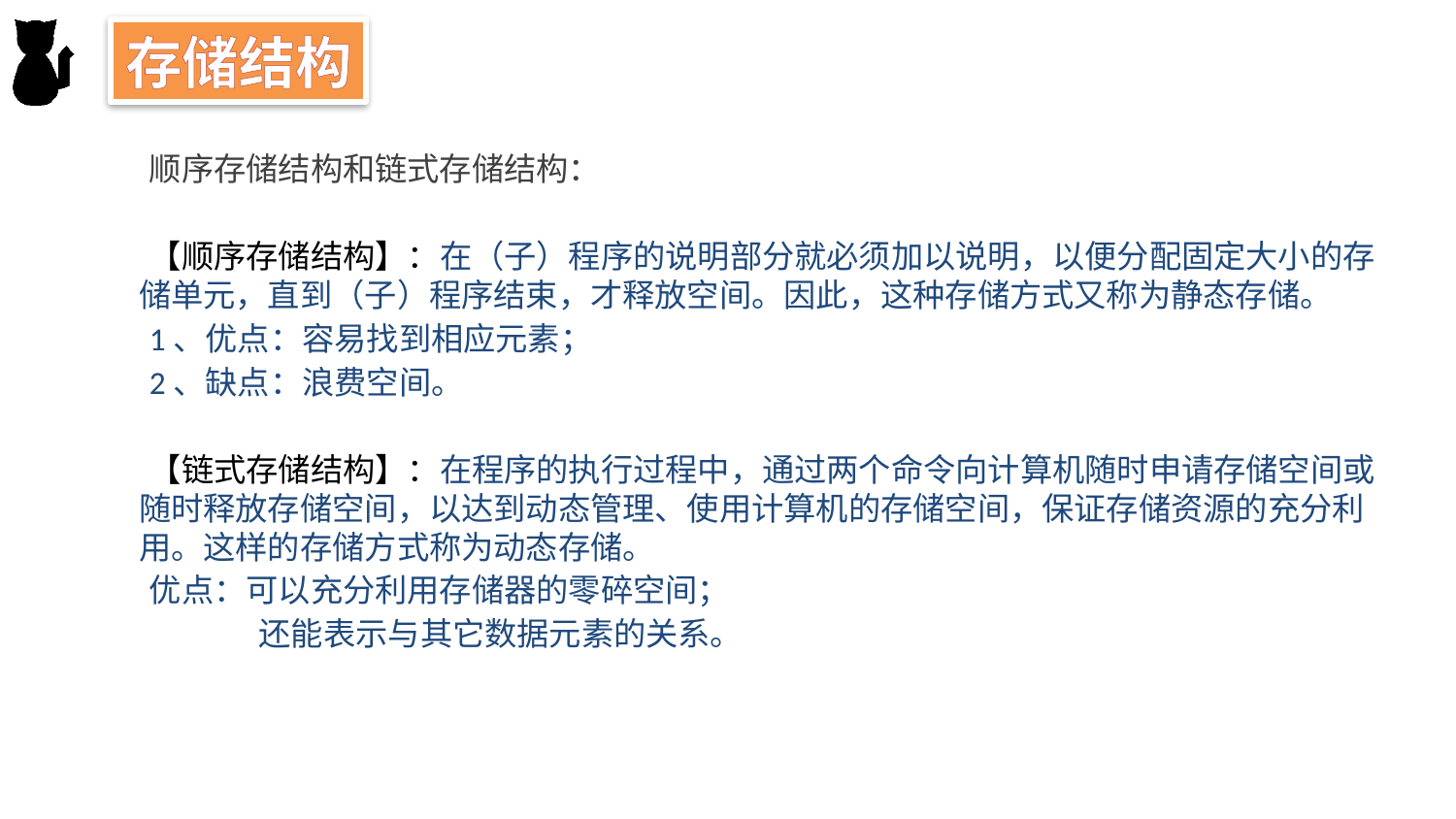

存储结构
顺序存储结构和链式存储结构：

【顺序存储结构】：在（子）程序的说明部分就必须加以说明，以便分配固定大小的存储单元，直到（子）程序结束，才释放空间。因此，这种存储方式又称为静态存储。
1、优点：容易找到相应元素；
2、缺点：浪费空间。

【链式存储结构】：在程序的执行过程中，通过两个命令向计算机随时申请存储空间或随时释放存储空间，以达到动态管理、使用计算机的存储空间，保证存储资源的充分利用。这样的存储方式称为动态存储。
优点：可以充分利用存储器的零碎空间；
              还能表示与其它数据元素的关系。